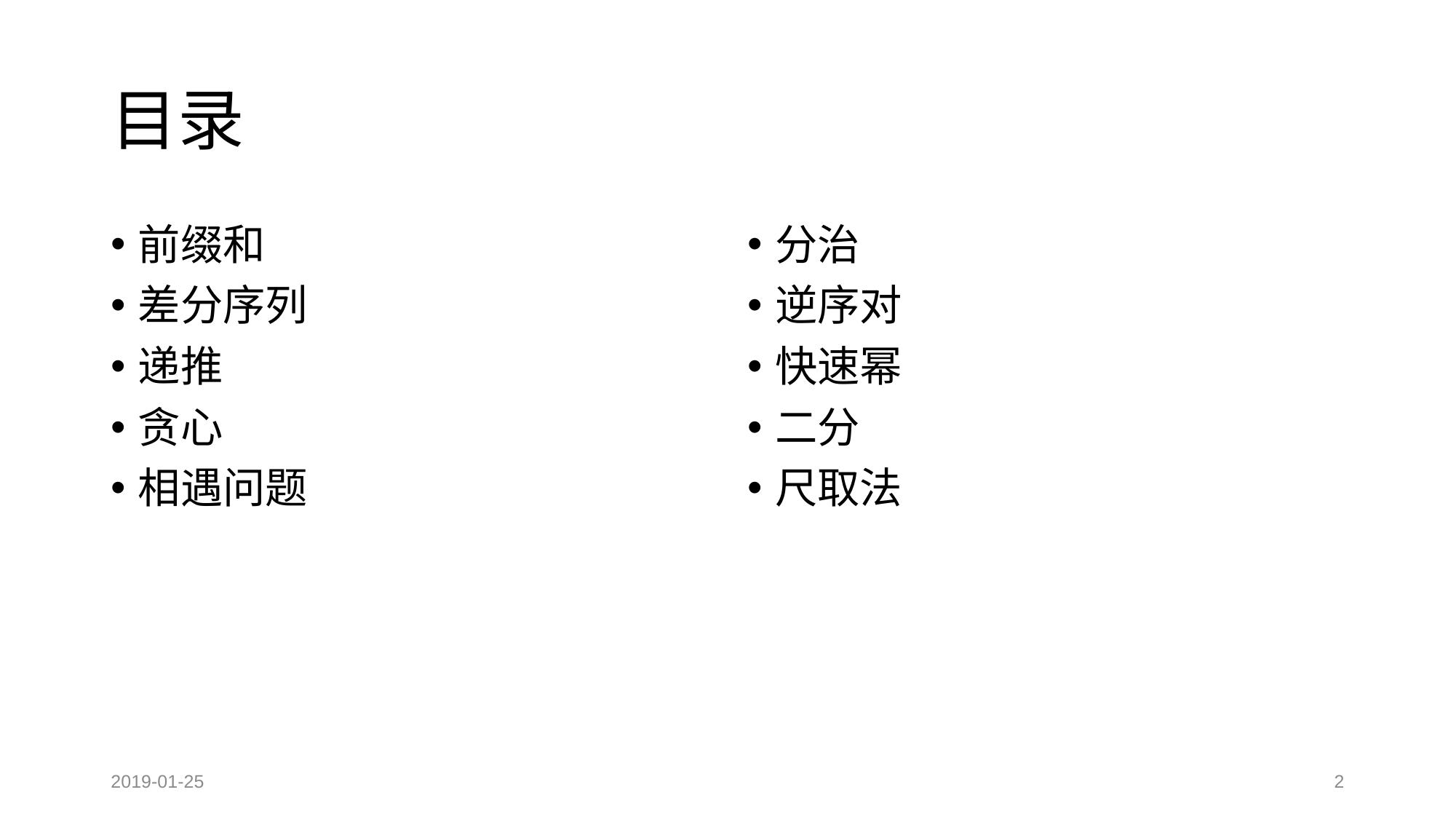

# 目录
前缀和
差分序列
递推
贪心
相遇问题

分治
逆序对
快速幂
二分
尺取法

2019-01-25
2